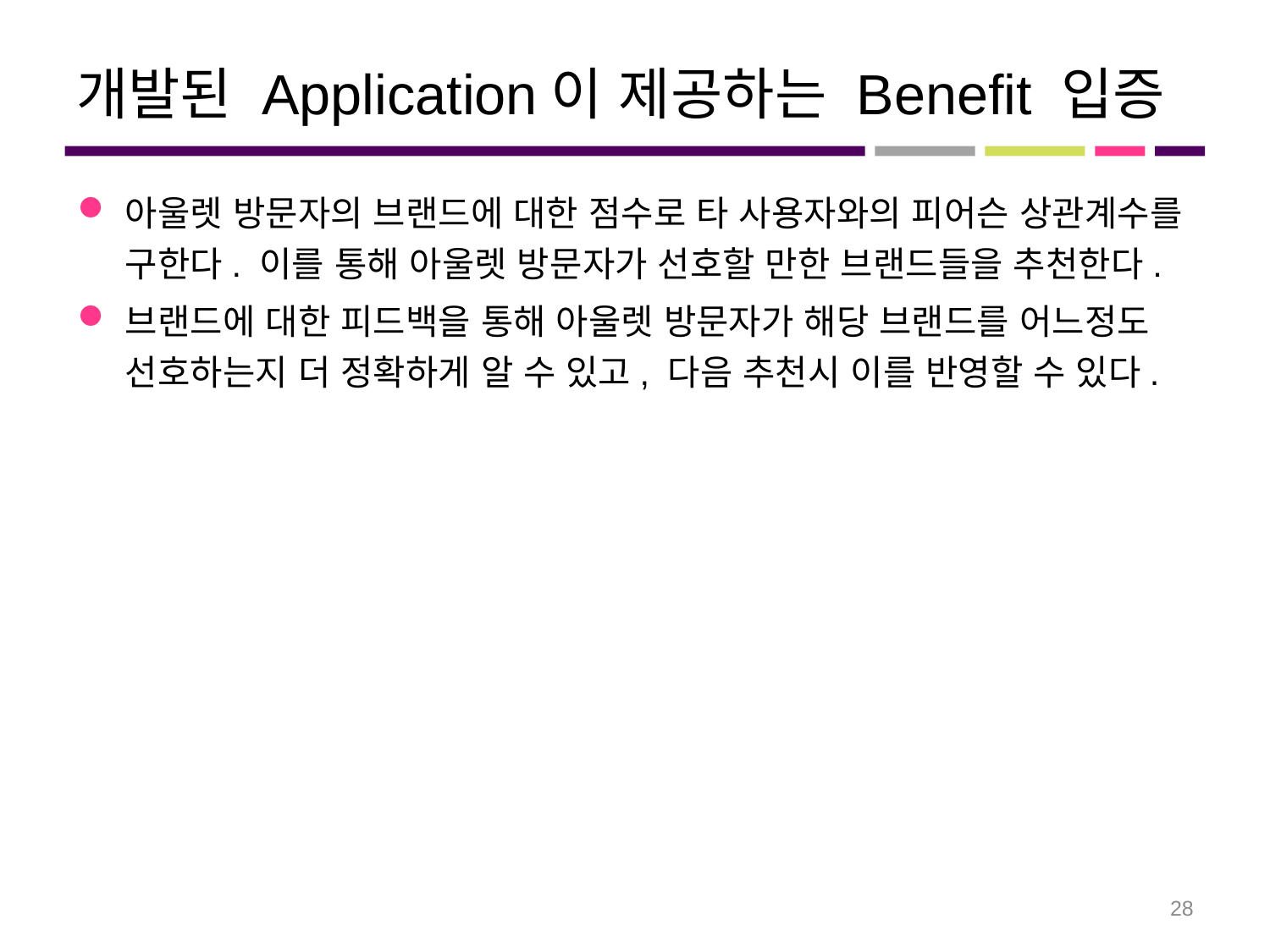

# 개발된 Application이 제공하는 Benefit 입증
아울렛 방문자의 브랜드에 대한 점수로 타 사용자와의 피어슨 상관계수를 구한다. 이를 통해 아울렛 방문자가 선호할 만한 브랜드들을 추천한다.
브랜드에 대한 피드백을 통해 아울렛 방문자가 해당 브랜드를 어느정도 선호하는지 더 정확하게 알 수 있고, 다음 추천시 이를 반영할 수 있다.
28